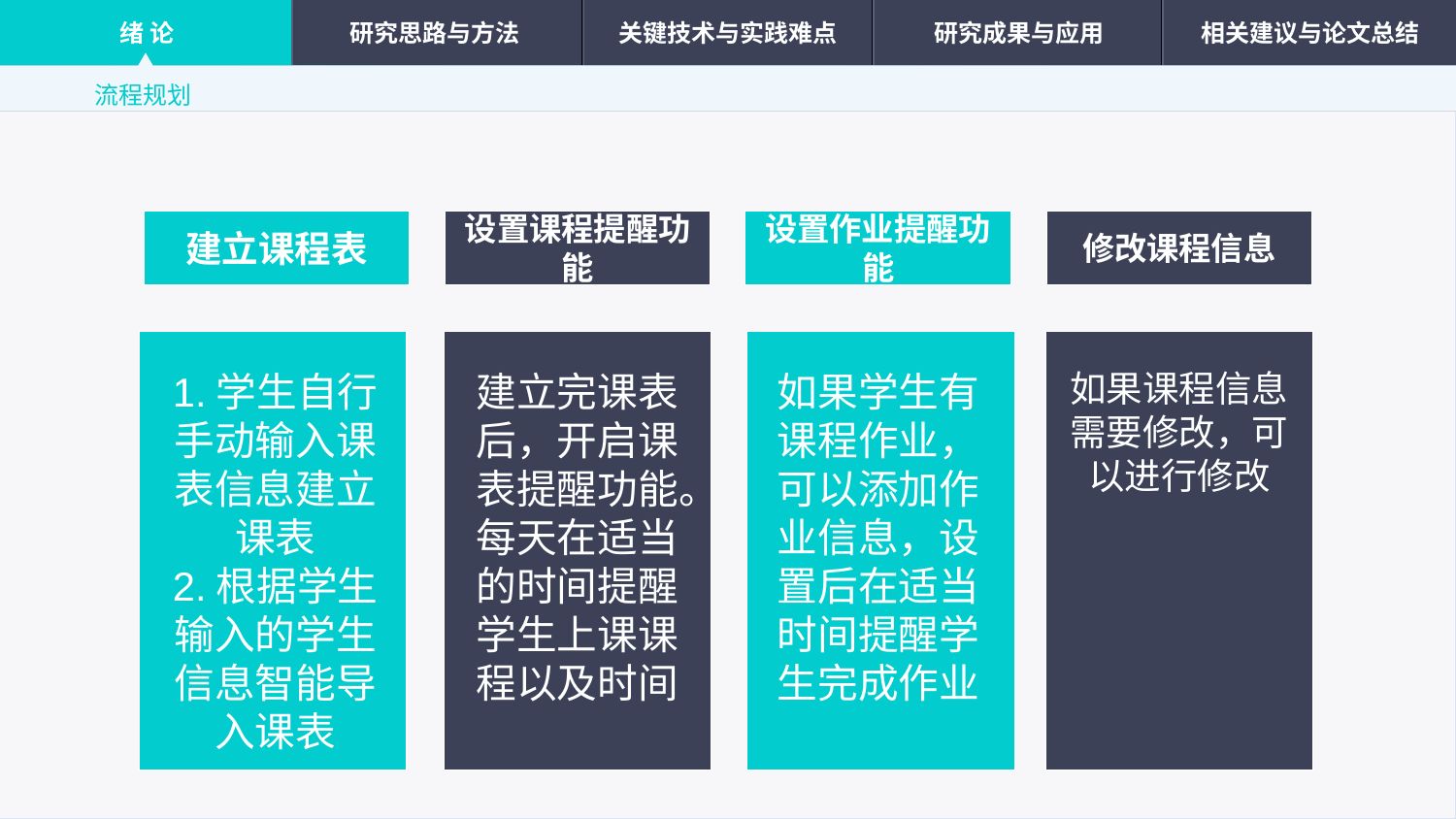

绪 论
研究思路与方法
关键技术与实践难点
研究成果与应用
相关建议与论文总结
流程规划
建立课程表
设置课程提醒功能
设置作业提醒功能
修改课程信息

1.学生自行手动输入课表信息建立课表
2.根据学生输入的学生信息智能导入课表
建立完课表后，开启课表提醒功能。每天在适当的时间提醒学生上课课程以及时间
如果学生有课程作业，可以添加作业信息，设置后在适当时间提醒学生完成作业
如果课程信息需要修改，可以进行修改